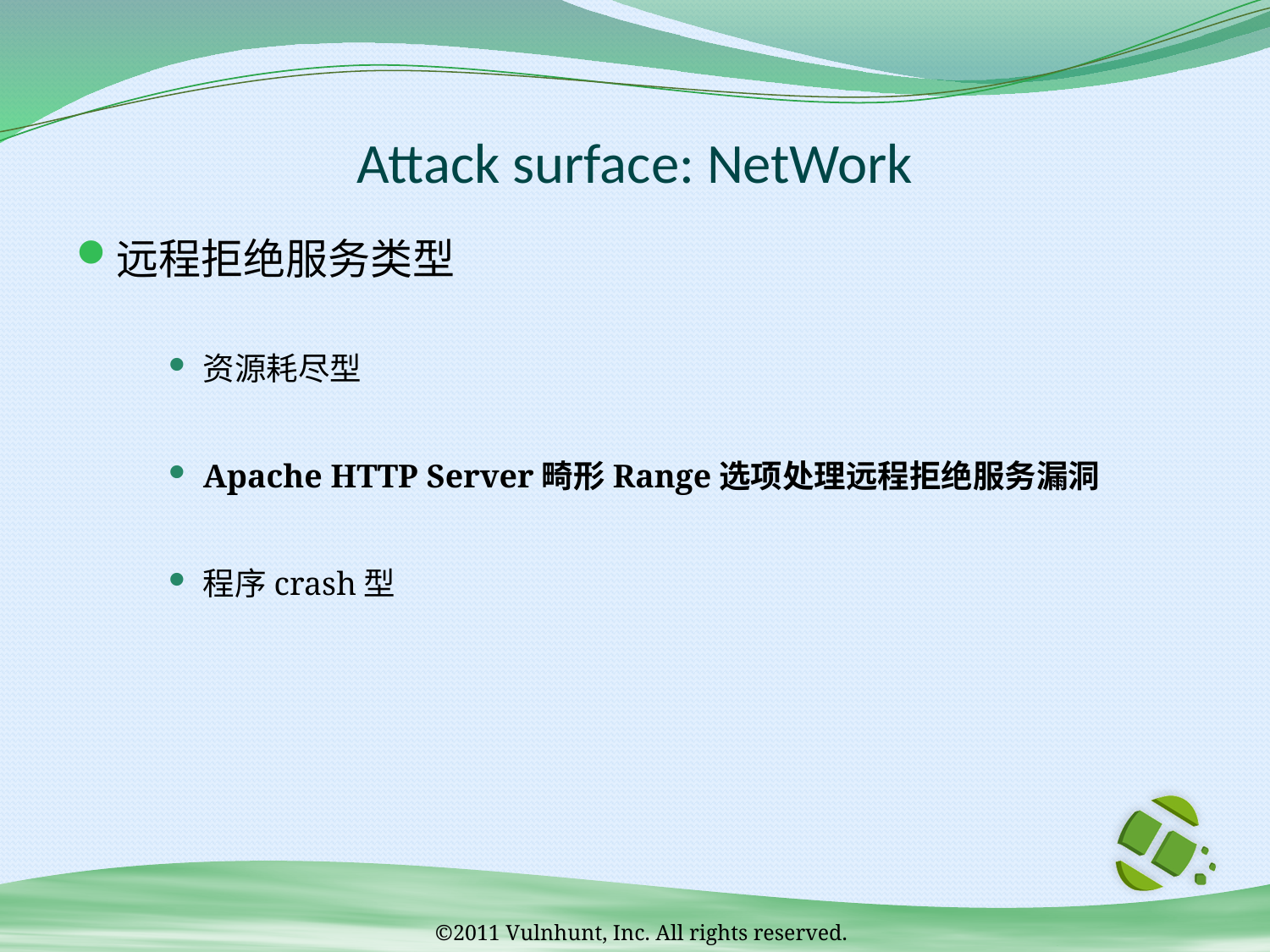

# Attack surface: NetWork
远程拒绝服务类型

资源耗尽型

Apache HTTP Server畸形Range选项处理远程拒绝服务漏洞

程序crash型